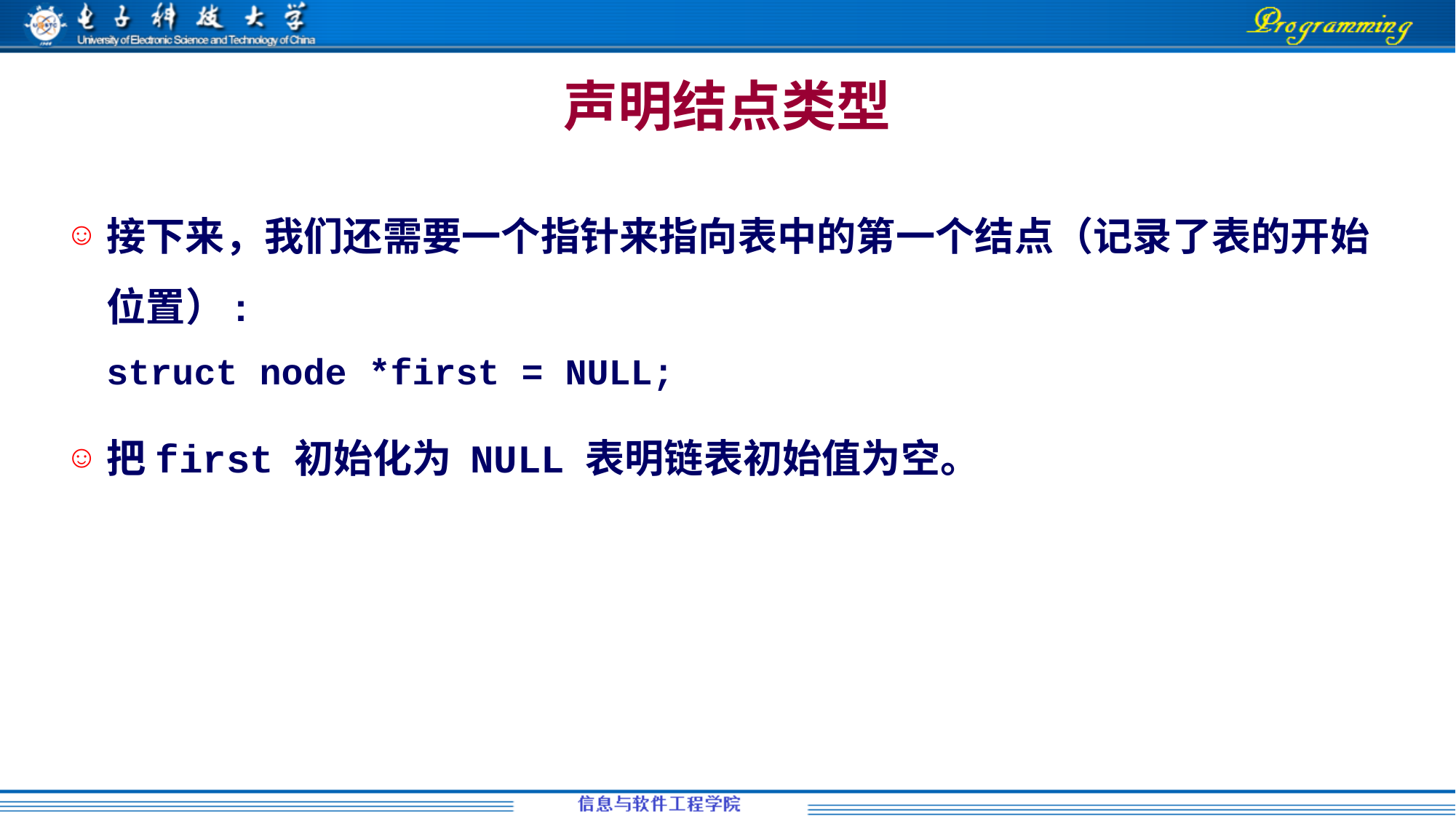

# 声明结点类型
接下来，我们还需要一个指针来指向表中的第一个结点（记录了表的开始位置）:
	struct node *first = NULL;
把first 初始化为 NULL 表明链表初始值为空。